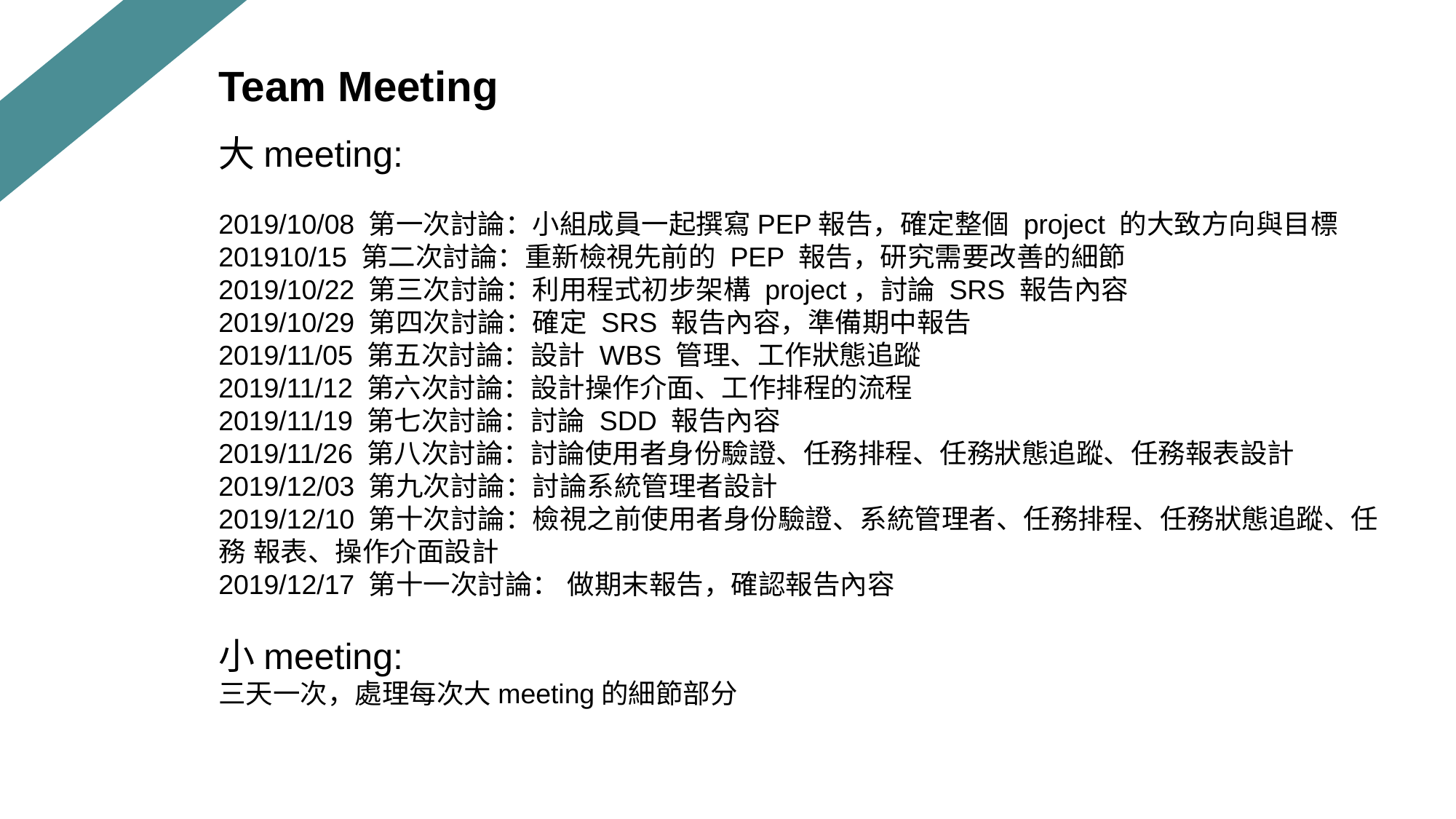

Team Meeting
大meeting:

2019/10/08 第一次討論：小組成員一起撰寫PEP報告，確定整個 project 的大致方向與⽬標
201910/15 第二次討論：重新檢視先前的 PEP 報告，研究需要改善的細節
2019/10/22 第三次討論：利用程式初步架構 project，討論 SRS 報告內容
2019/10/29 第四次討論：確定 SRS 報告內容，準備期中報告
2019/11/05 第五次討論：設計 WBS 管理、工作狀態追蹤
2019/11/12 第六次討論：設計操作介面、工作排程的流程
2019/11/19 第七次討論：討論 SDD 報告內容
2019/11/26 第八次討論：討論使用者身份驗證、任務排程、任務狀態追蹤、任務報表設計
2019/12/03 第九次討論：討論系統管理者設計
2019/12/10 第十次討論：檢視之前使用者身份驗證、系統管理者、任務排程、任務狀態追蹤、任務 報表、操作介面設計
2019/12/17 第十一次討論： 做期末報告，確認報告內容

小meeting:
三天一次，處理每次大meeting的細節部分